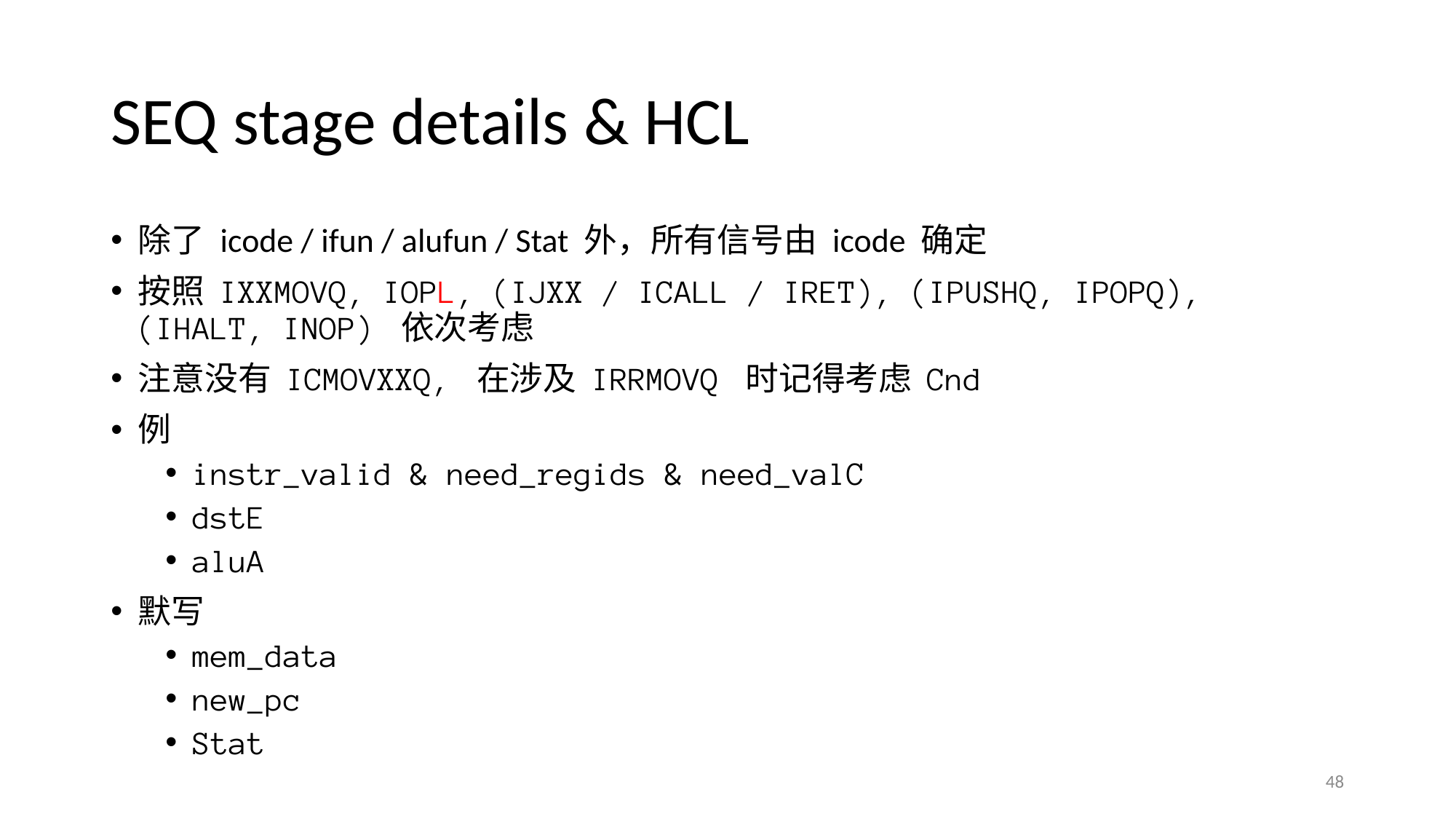

# SEQ stage details & HCL
除了 icode / ifun / alufun / Stat 外，所有信号由 icode 确定
按照 IXXMOVQ, IOPL, (IJXX / ICALL / IRET), (IPUSHQ, IPOPQ), (IHALT, INOP) 依次考虑
注意没有 ICMOVXXQ, 在涉及 IRRMOVQ 时记得考虑 Cnd
例
instr_valid & need_regids & need_valC
dstE
aluA
默写
mem_data
new_pc
Stat
48